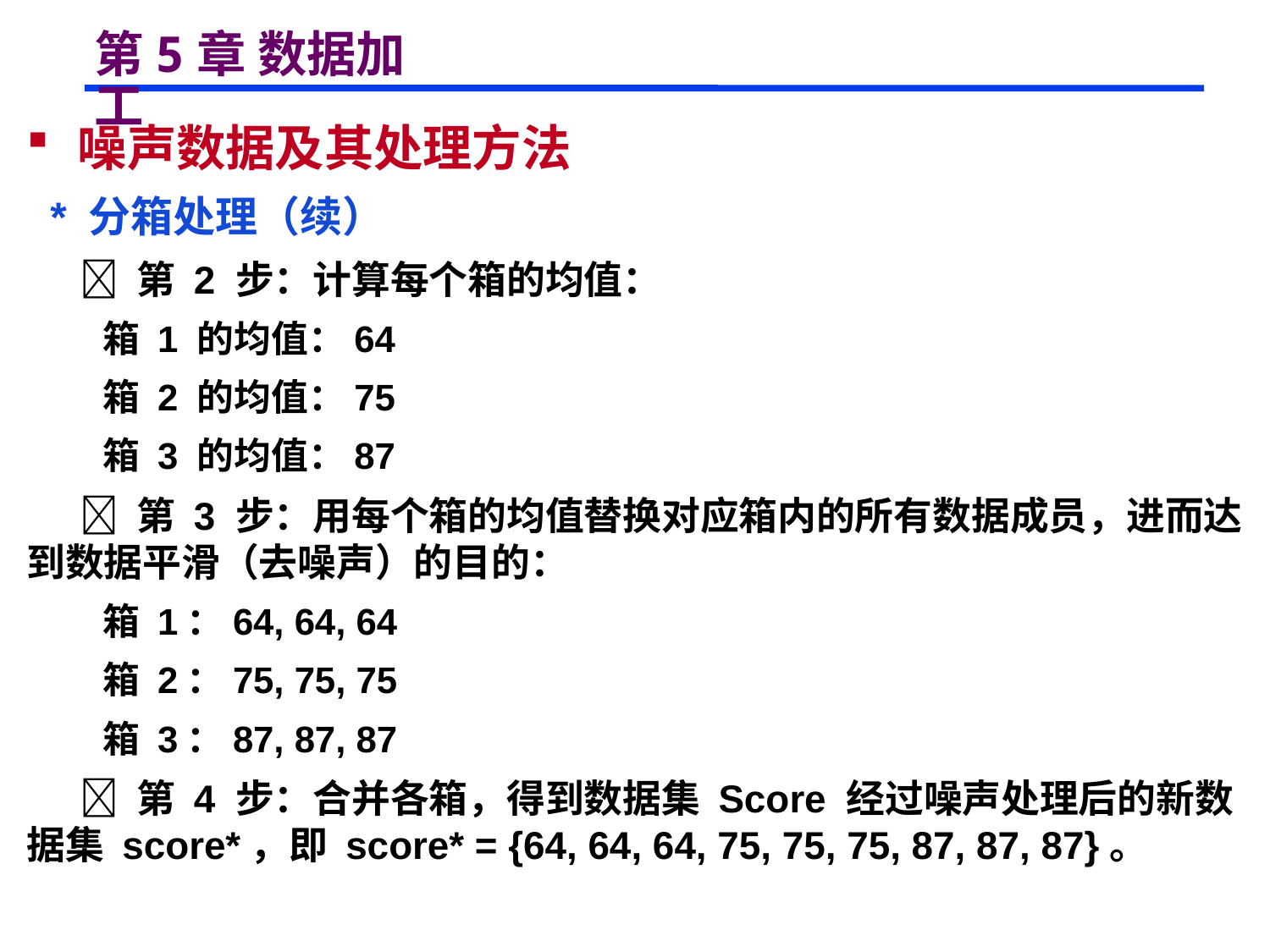

# 第5章 数据加工
 噪声数据及其处理方法
  * 分箱处理（续）
      • 第 2 步：计算每个箱的均值：
        箱 1 的均值：64
        箱 2 的均值：75
        箱 3 的均值：87
      • 第 3 步：用每个箱的均值替换对应箱内的所有数据成员，进而达到数据平滑（去噪声）的目的：
        箱 1：64, 64, 64
        箱 2：75, 75, 75
        箱 3：87, 87, 87
      • 第 4 步：合并各箱，得到数据集 Score 经过噪声处理后的新数据集 score*，即 score* = {64, 64, 64, 75, 75, 75, 87, 87, 87}。